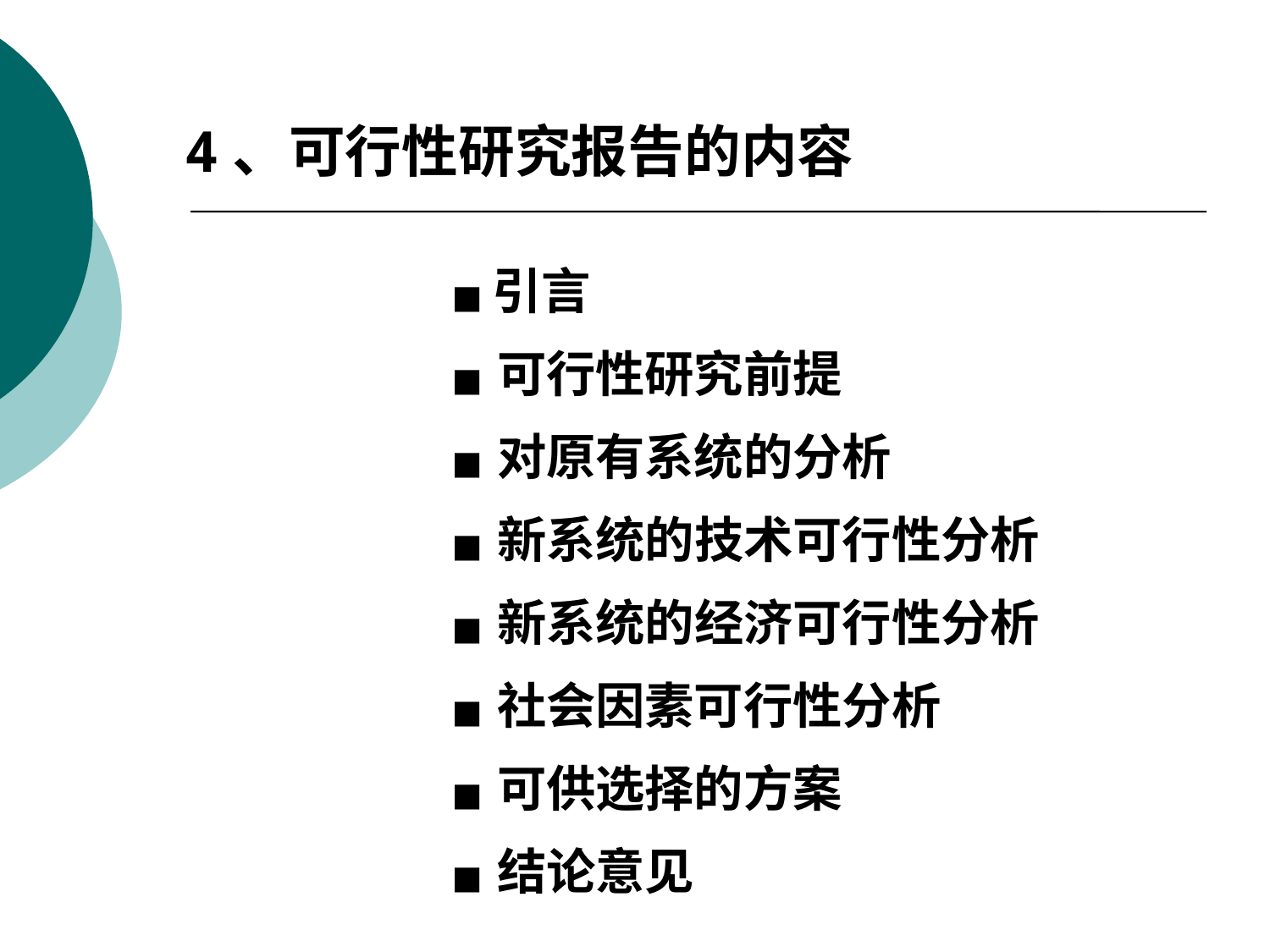

4、可行性研究报告的内容
█  引言
█  可行性研究前提
█  对原有系统的分析
█  新系统的技术可行性分析
█  新系统的经济可行性分析
█  社会因素可行性分析
█  可供选择的方案
█  结论意见